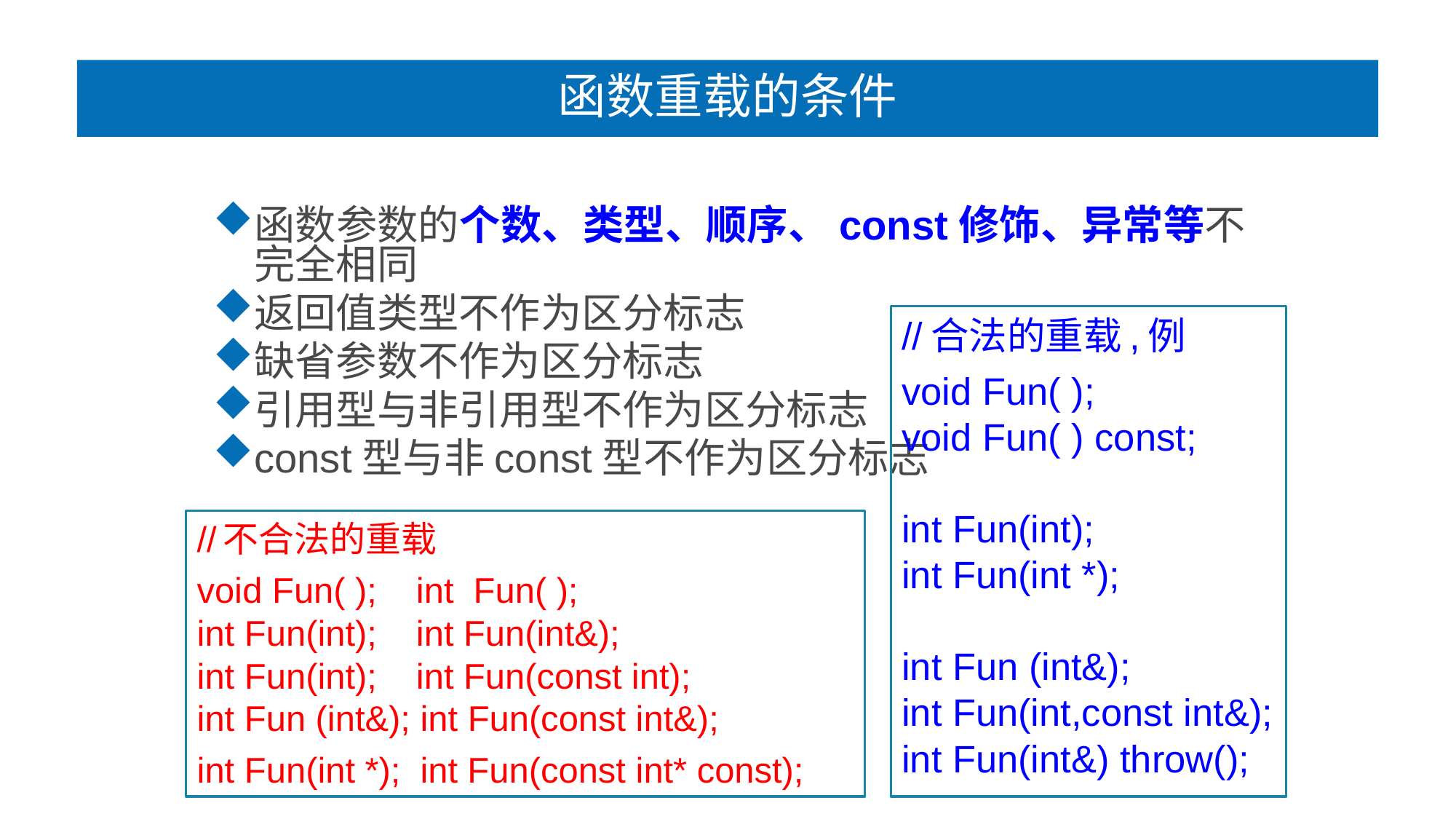

# 函数重载的条件
函数参数的个数、类型、顺序、const修饰、异常等不完全相同
返回值类型不作为区分标志
缺省参数不作为区分标志
引用型与非引用型不作为区分标志
const型与非const型不作为区分标志
//合法的重载,例
void Fun( );
void Fun( ) const;
int Fun(int);
int Fun(int *);
int Fun (int&);
int Fun(int,const int&);
int Fun(int&) throw();

//不合法的重载
void Fun( );    int  Fun( );
int Fun(int);    int Fun(int&);
int Fun(int);    int Fun(const int);
int Fun (int&); int Fun(const int&);
int Fun(int *);  int Fun(const int* const);